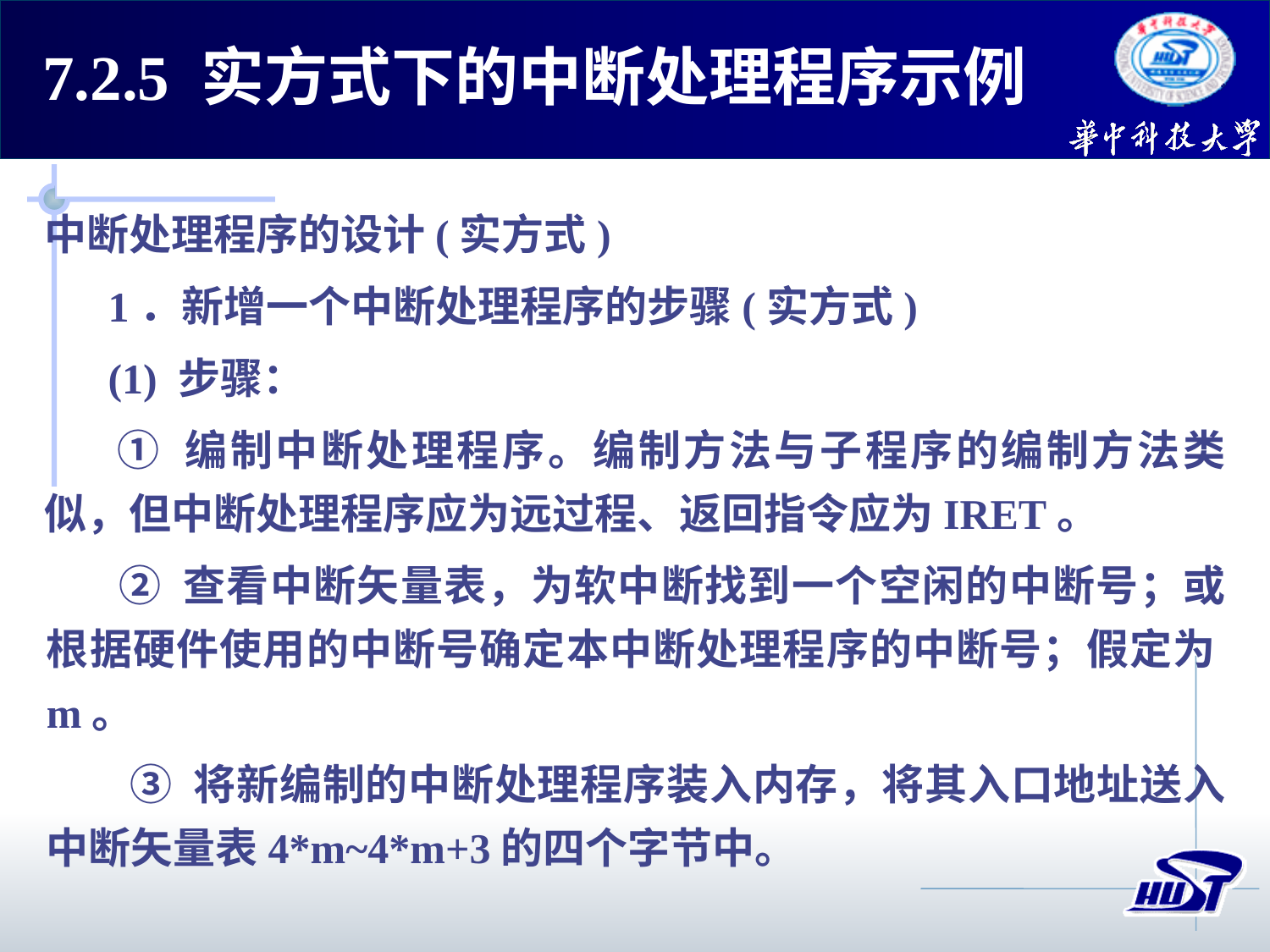

7.2.5 实方式下的中断处理程序示例
中断处理程序的设计(实方式)
1．新增一个中断处理程序的步骤(实方式)
(1) 步骤：
① 编制中断处理程序。编制方法与子程序的编制方法类似，但中断处理程序应为远过程、返回指令应为IRET。
② 查看中断矢量表，为软中断找到一个空闲的中断号；或根据硬件使用的中断号确定本中断处理程序的中断号；假定为m。
 ③ 将新编制的中断处理程序装入内存，将其入口地址送入中断矢量表4*m~4*m+3的四个字节中。